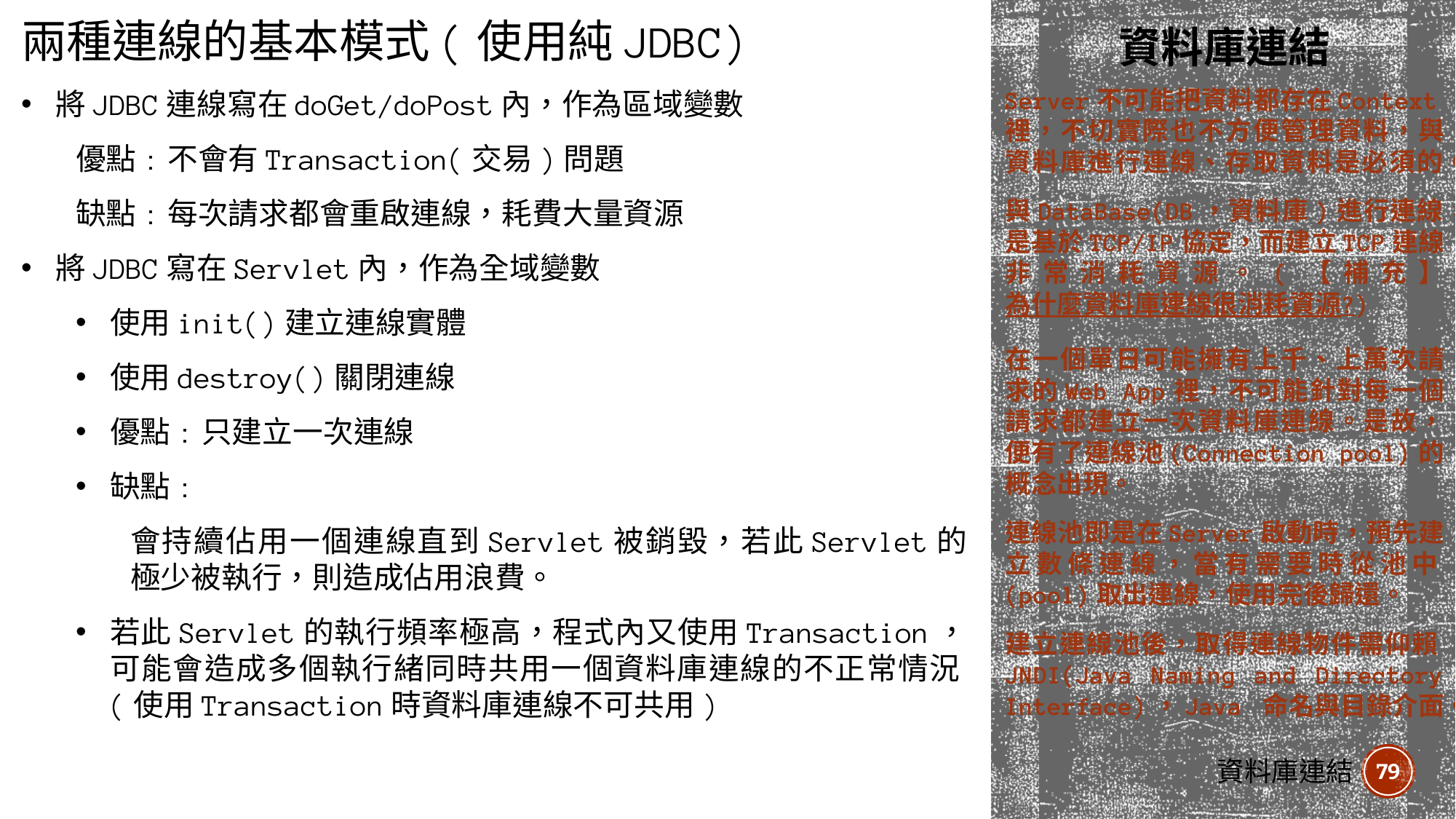

兩種連線的基本模式(使用純JDBC)
將JDBC連線寫在doGet/doPost內，作為區域變數
優點:不會有Transaction(交易)問題
缺點:每次請求都會重啟連線，耗費大量資源
將JDBC寫在Servlet內，作為全域變數
使用init()建立連線實體
使用destroy()關閉連線
優點:只建立一次連線
缺點:
會持續佔用一個連線直到Servlet被銷毀，若此Servlet的極少被執行，則造成佔用浪費。
若此Servlet的執行頻率極高，程式內又使用Transaction，可能會造成多個執行緒同時共用一個資料庫連線的不正常情況(使用Transaction時資料庫連線不可共用)

資料庫連結
Server不可能把資料都存在Context裡，不切實際也不方便管理資料，與資料庫進行連線、存取資料是必須的。
與DataBase(DB，資料庫)進行連線，是基於TCP/IP協定，而建立TCP連線非常消耗資源。(【補充】為什麼資料庫連線很消耗資源?)
在一個單日可能擁有上千、上萬次請求的Web App裡，不可能針對每一個請求都建立一次資料庫連線。是故，便有了連線池(Connection pool)的概念出現。
連線池即是在Server啟動時，預先建立數條連線，當有需要時從池中(pool)取出連線，使用完後歸還。
建立連線池後，取得連線物件需仰賴JNDI(Java Naming and Directory Interface)，Java 命名與目錄介面。

資料庫連結
79